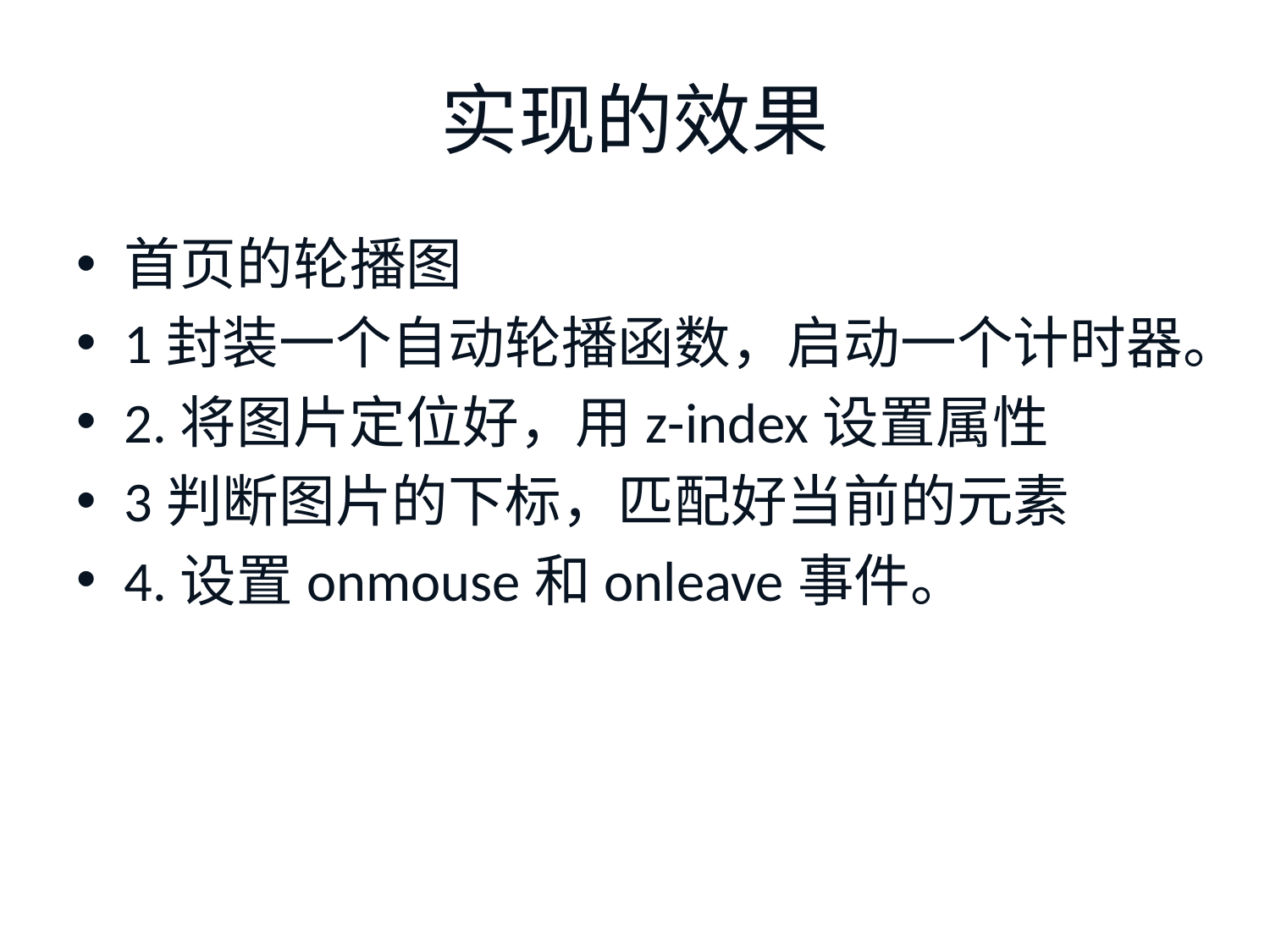

# 实现的效果
首页的轮播图
1封装一个自动轮播函数，启动一个计时器。
2.将图片定位好，用z-index设置属性
3判断图片的下标，匹配好当前的元素
4.设置onmouse和onleave事件。